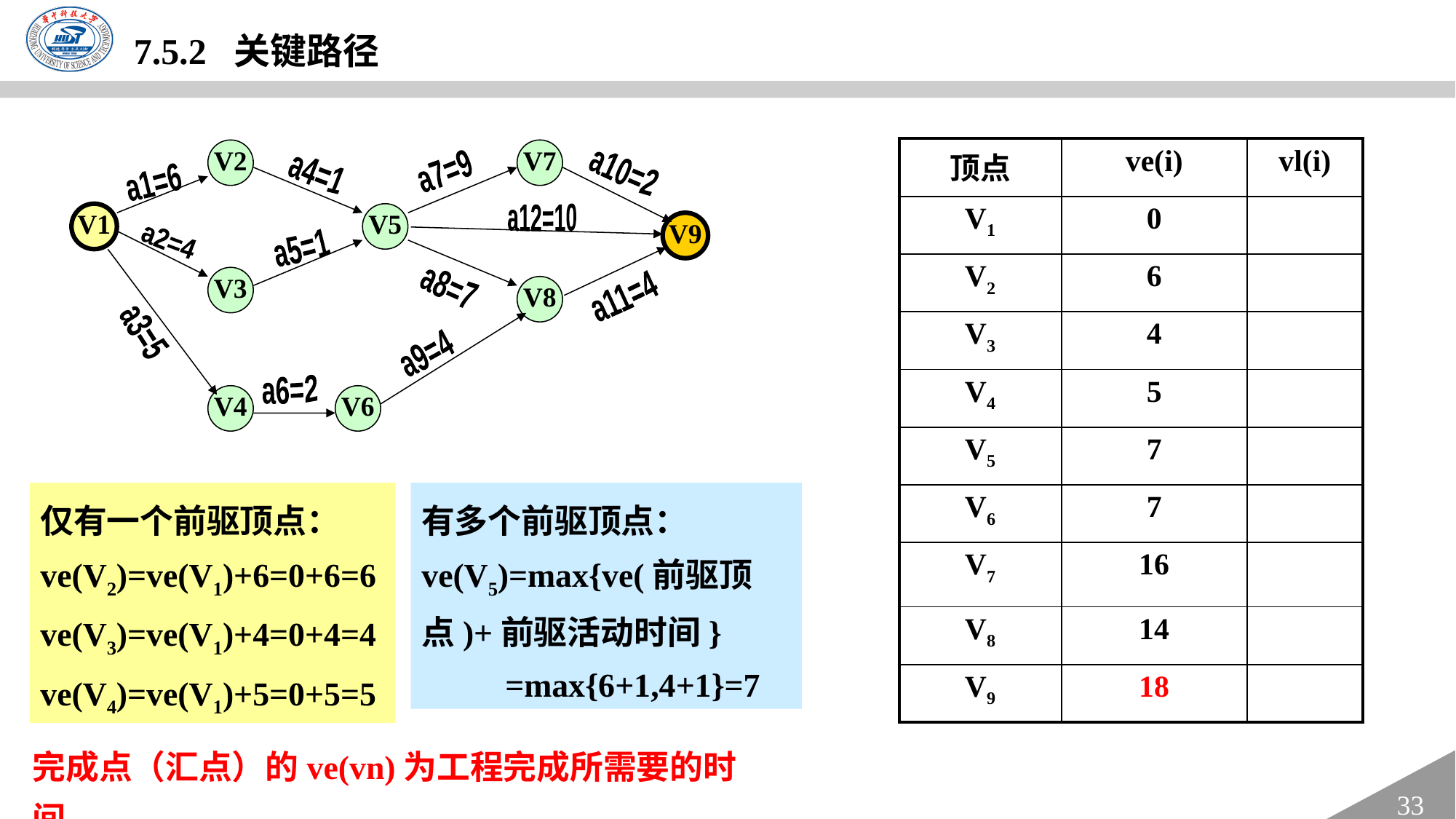

7.5.2  关键路径
| 顶点 | ve(i) | vl(i) |
| --- | --- | --- |
| V1 | 0 |  |
| V2 | 6 |  |
| V3 | 4 |  |
| V4 | 5 |  |
| V5 | 7 |  |
| V6 | 7 |  |
| V7 | 16 |  |
| V8 | 14 |  |
| V9 | 18 |  |
V2
V7
a7=9
a10=2
a4=1

a1=6

a12=10
V1
V5

V9

a2=4

a5=1

V3
a8=7
V8
a11=4

a3=5
a9=4
a6=2
V4
V6

仅有一个前驱顶点：
ve(V2)=ve(V1)+6=0+6=6
ve(V3)=ve(V1)+4=0+4=4
ve(V4)=ve(V1)+5=0+5=5
有多个前驱顶点：
ve(V5)=max{ve(前驱顶点)+前驱活动时间}
          =max{6+1,4+1}=7
完成点（汇点）的ve(vn)为工程完成所需要的时间。